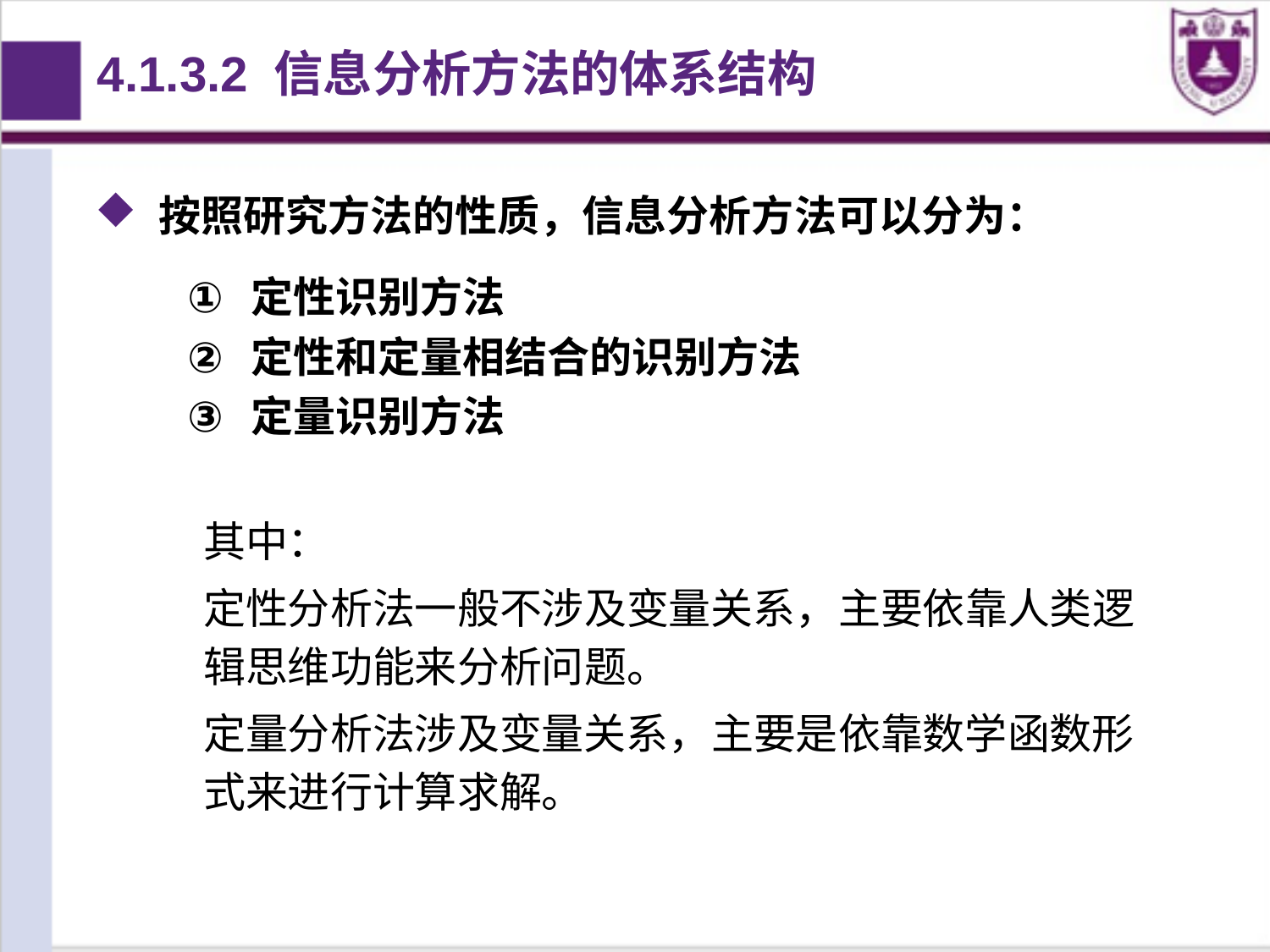

4.1.3.2 信息分析方法的体系结构

按照研究方法的性质，信息分析方法可以分为：

定性识别方法
定性和定量相结合的识别方法
定量识别方法

其中：
定性分析法一般不涉及变量关系，主要依靠人类逻辑思维功能来分析问题。
定量分析法涉及变量关系，主要是依靠数学函数形式来进行计算求解。